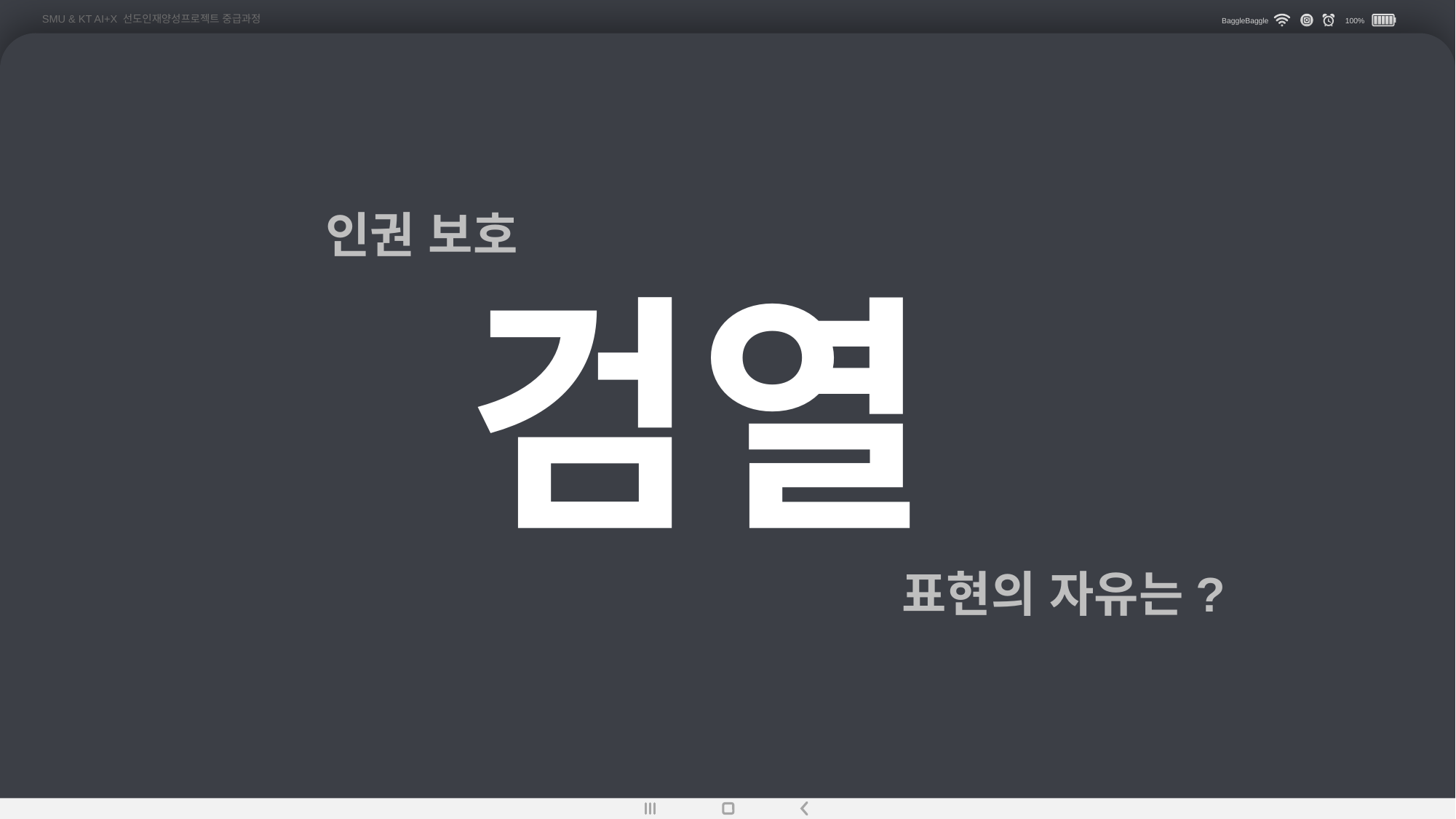

SMU & KT AI+X 선도인재양성프로젝트 중급과정

BaggleBaggle
100%

인권 보호
검열

표현의 자유는?